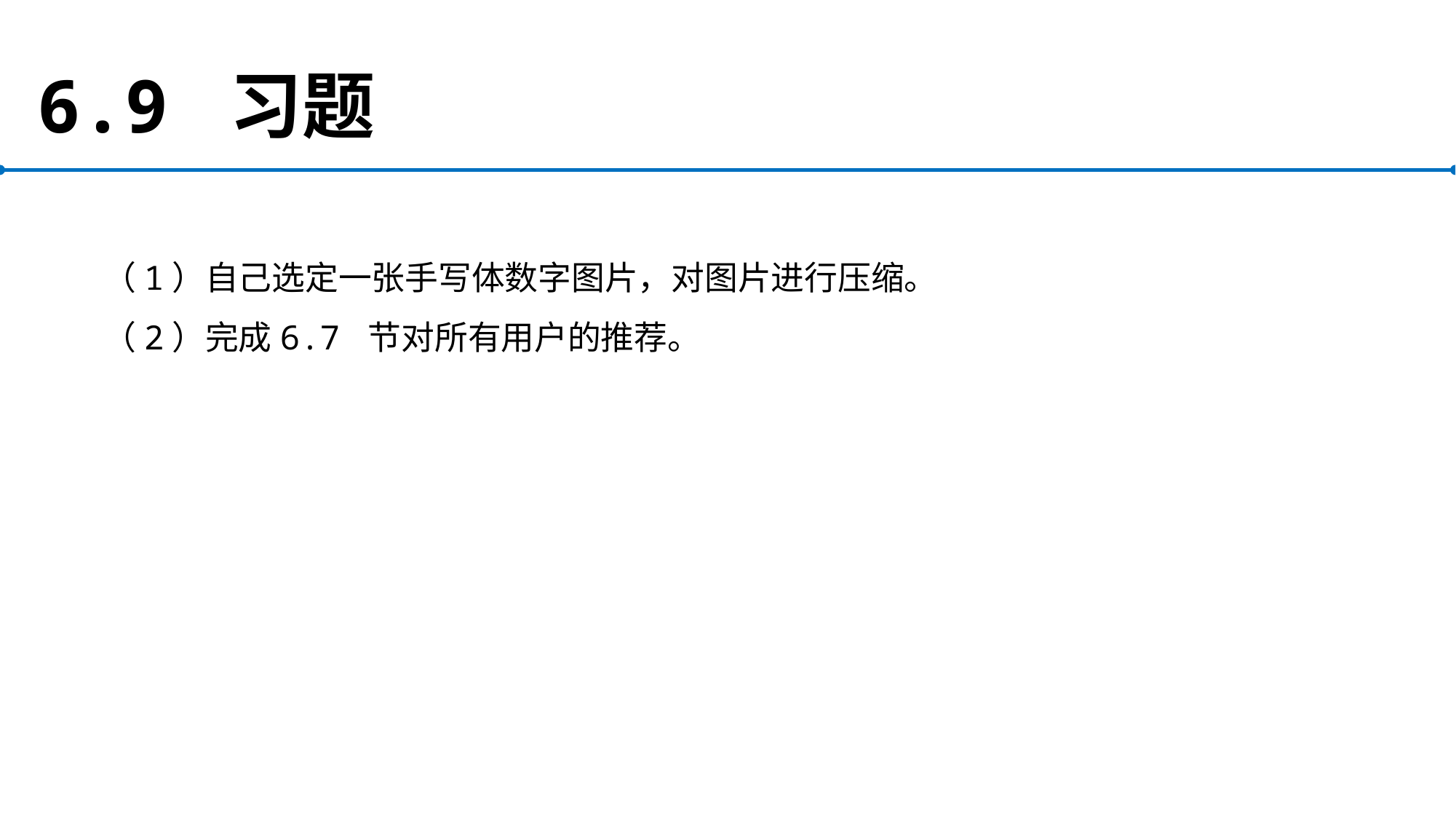

# 6.9 习题
（1）自己选定一张手写体数字图片，对图片进行压缩。
（2）完成6.7 节对所有用户的推荐。